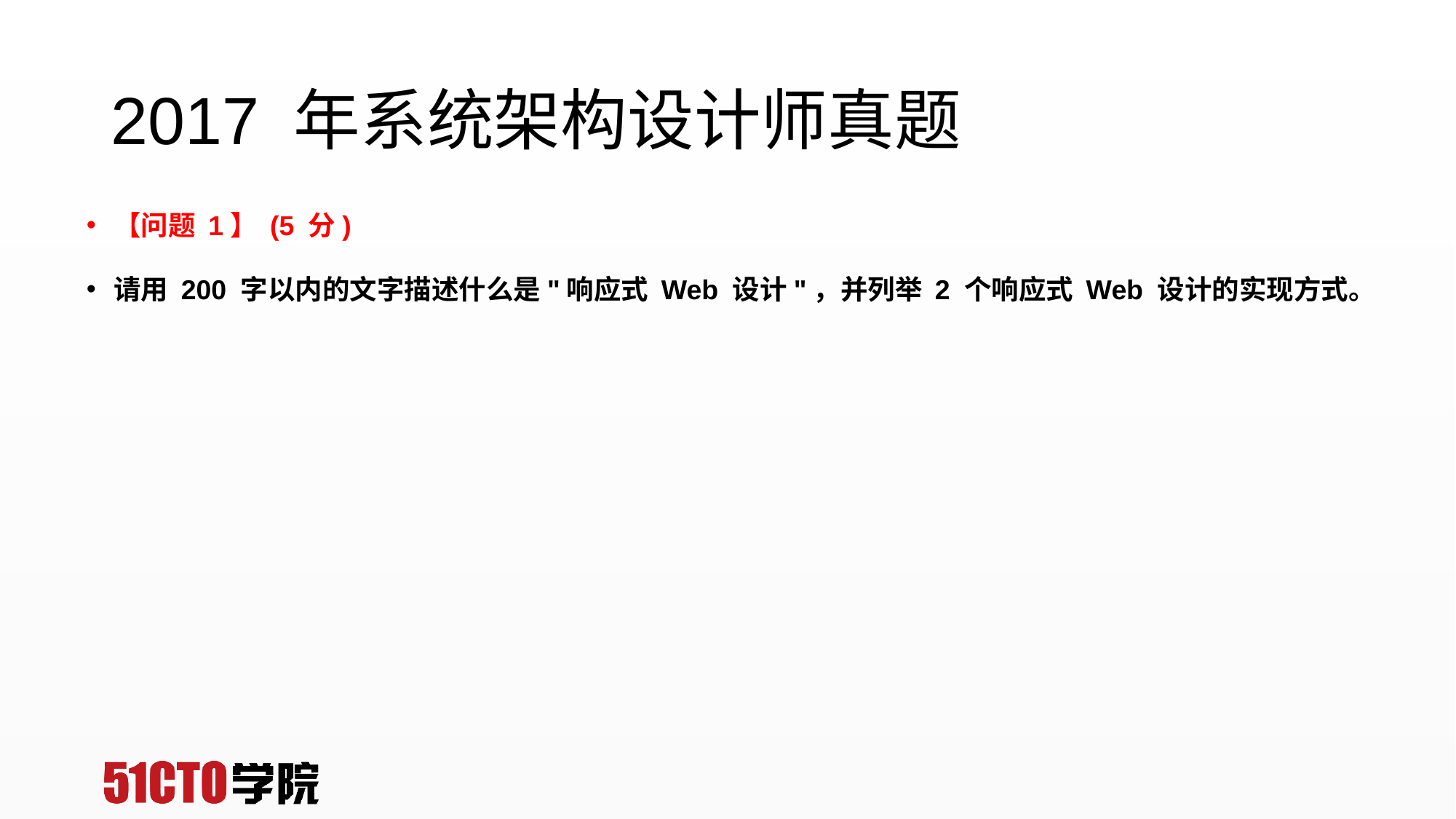

# 2017 年系统架构设计师真题
【问题 1】 (5 分)
请用 200 字以内的文字描述什么是"响应式 Web 设计"，并列举 2 个响应式 Web 设计的实现方式。